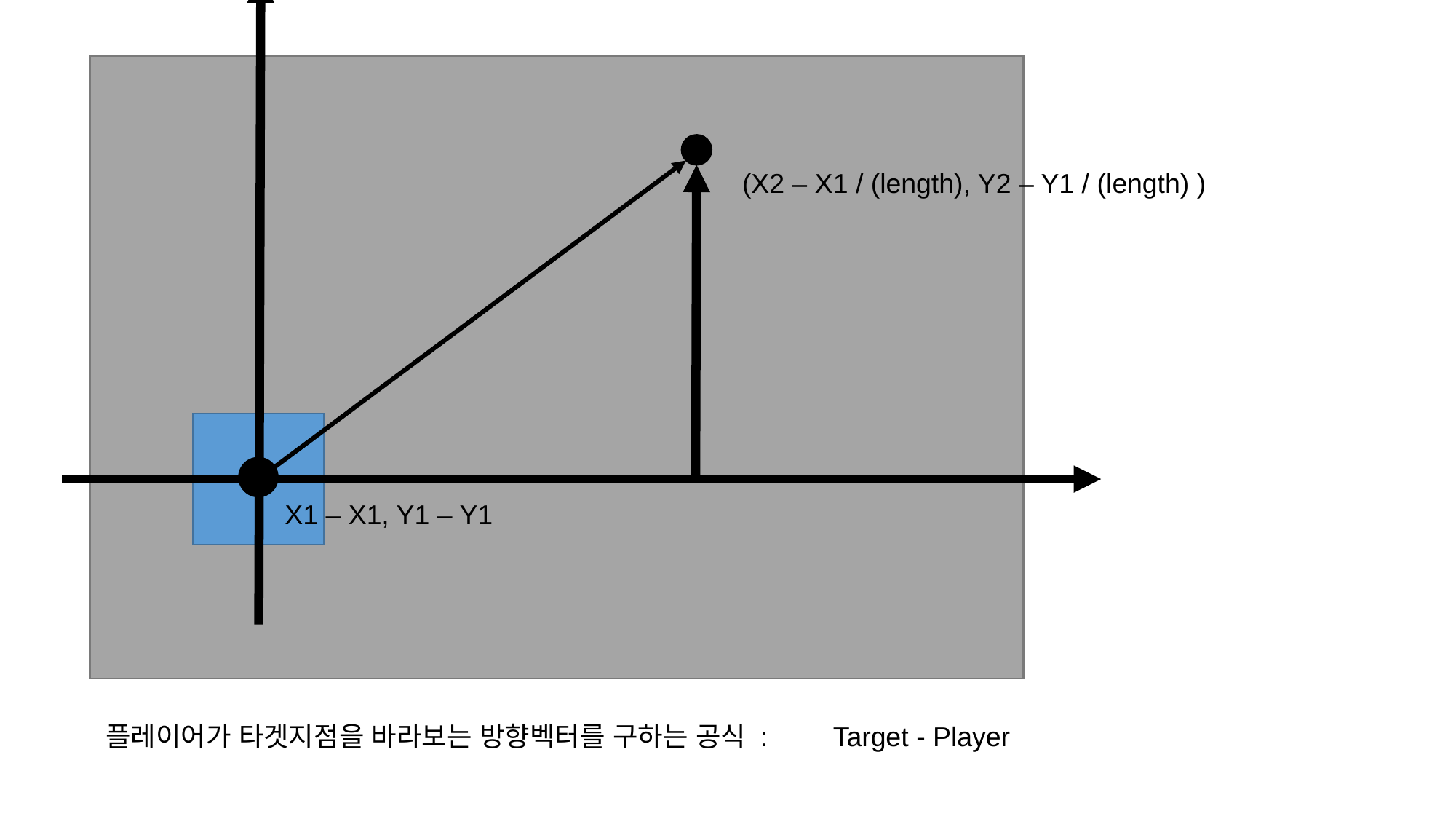

(X2 – X1 / (length), Y2 – Y1 / (length) )

X1 – X1, Y1 – Y1
플레이어가 타겟지점을 바라보는 방향벡터를 구하는 공식 :
Target - Player